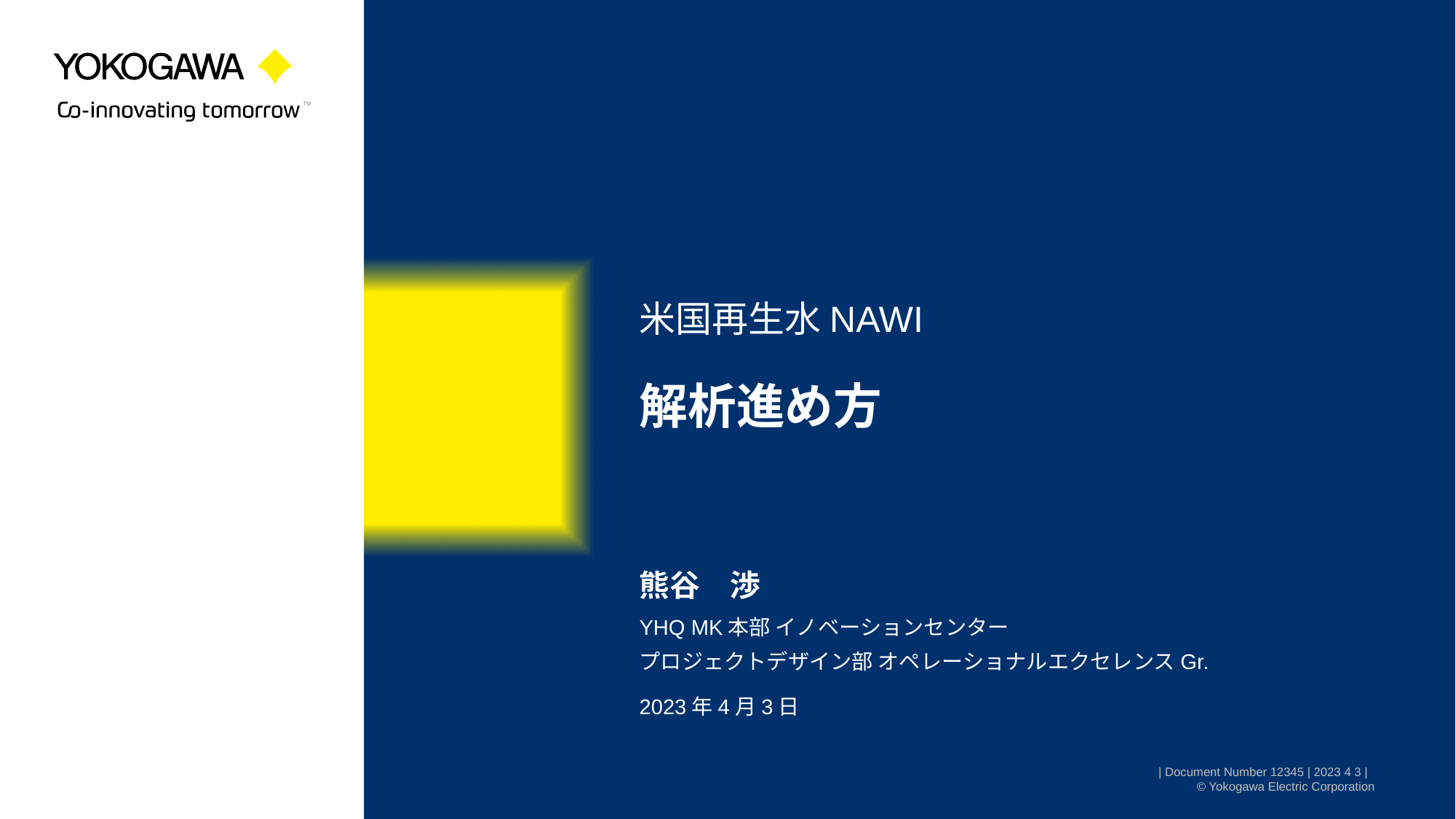

米国再生水NAWI
# 解析進め方
熊谷　渉
YHQ MK本部 イノベーションセンター
プロジェクトデザイン部 オペレーショナルエクセレンスGr.
2023年4月3日